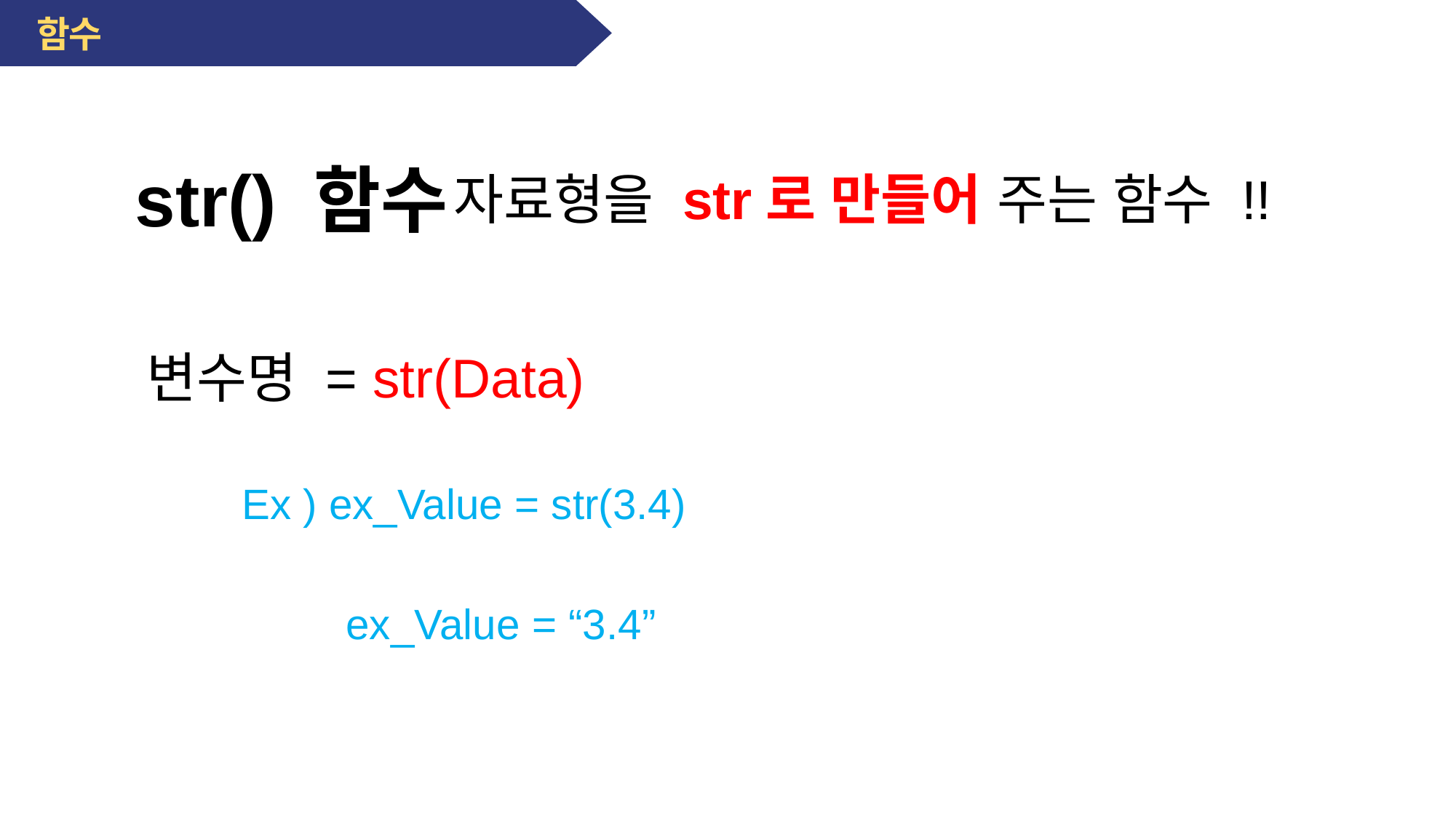

함수
str() 함수
자료형을 str로 만들어 주는 함수 !!
변수명 = str(Data)
Ex ) ex_Value = str(3.4)
ex_Value = “3.4”